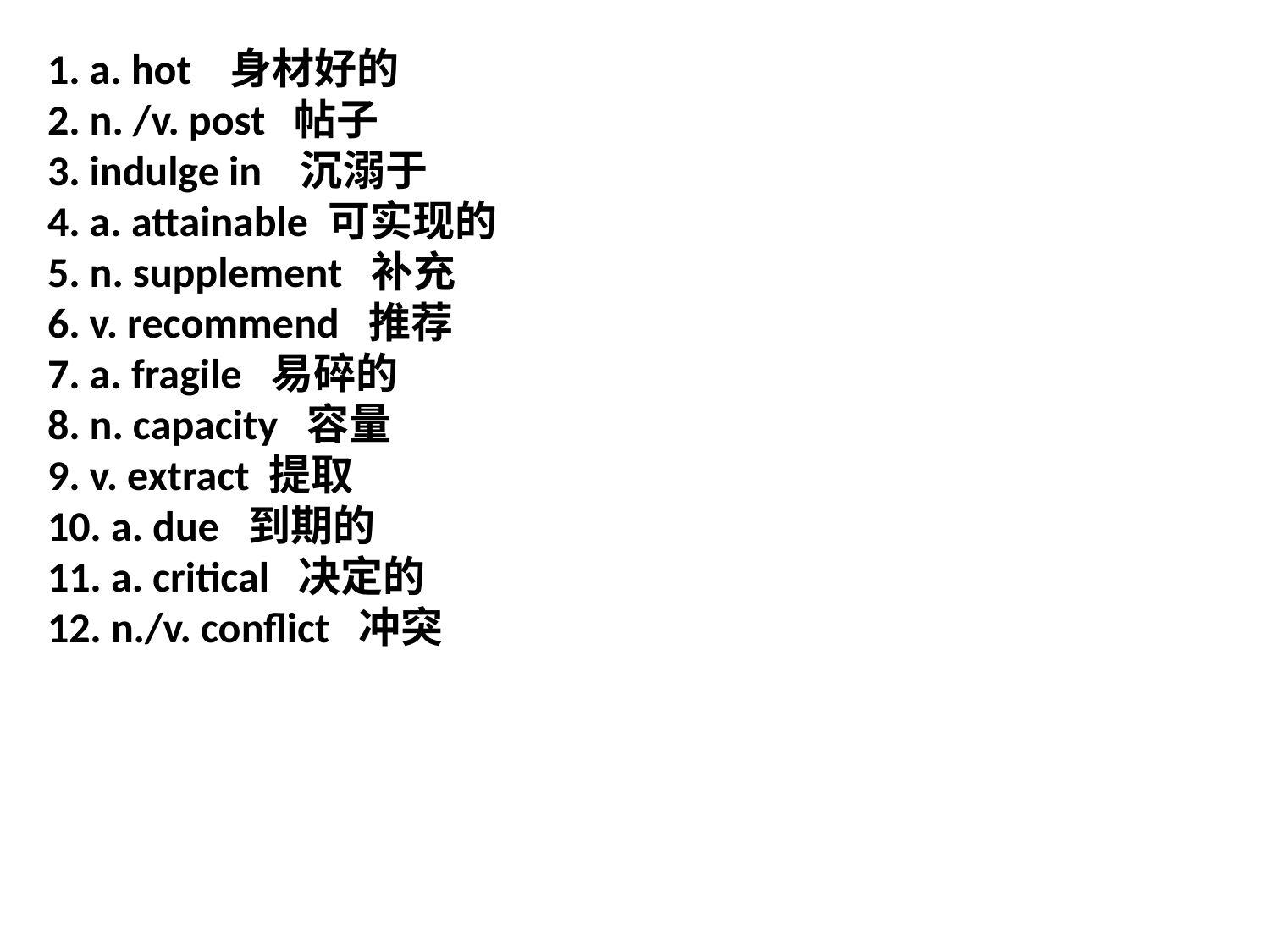

1. a. hot   身材好的
2. n. /v. post  帖子
3. indulge in   沉溺于
4. a. attainable 可实现的
5. n. supplement  补充
6. v. recommend  推荐
7. a. fragile  易碎的
8. n. capacity  容量
9. v. extract 提取
10. a. due  到期的
11. a. critical  决定的
12. n./v. conflict  冲突